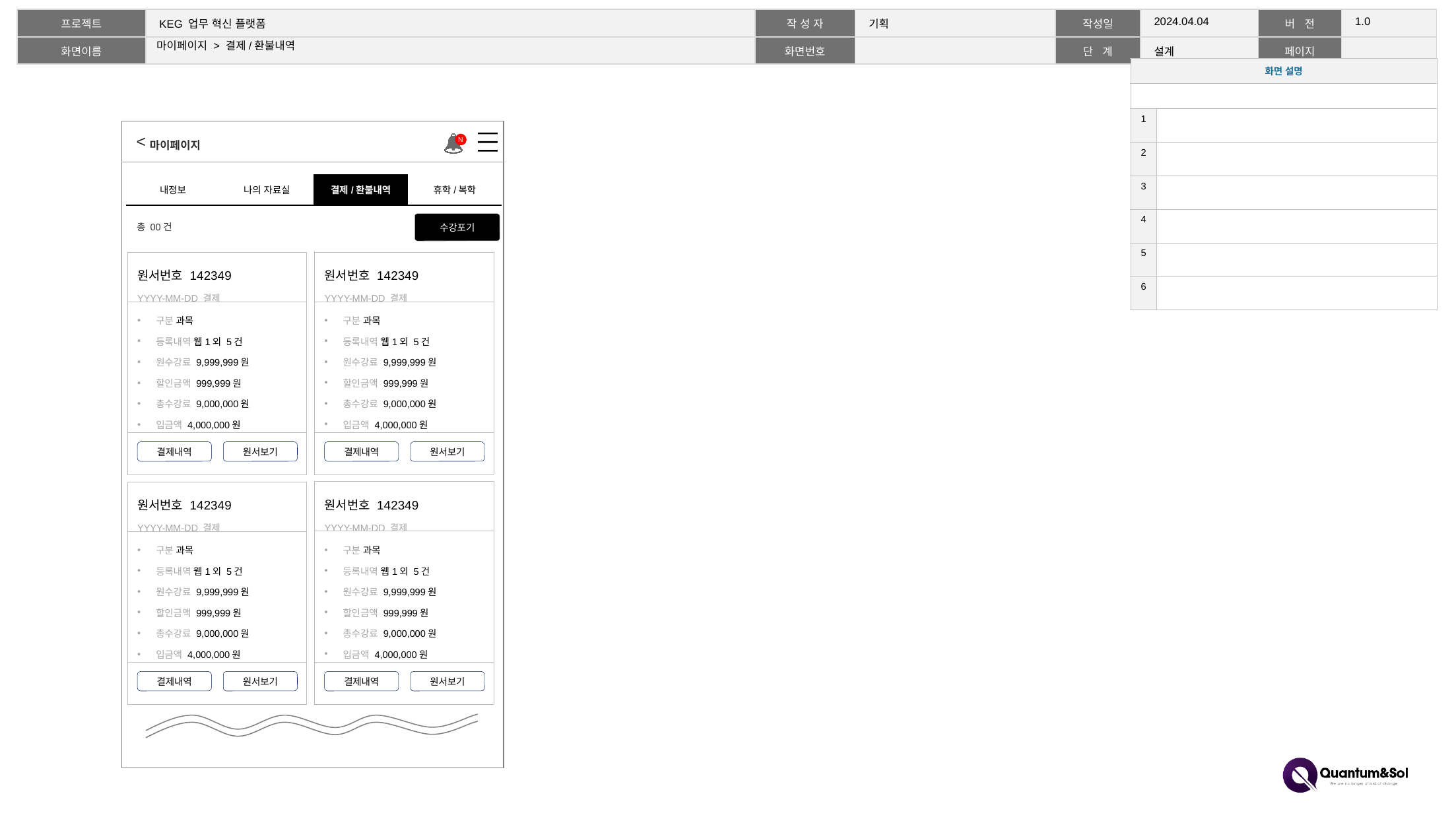

# 마이페이지 > 결제/환불내역
| 화면 설명 |  |
| --- | --- |
|  |  |
| 1 |  |
| 2 |  |
| 3 |  |
| 4 |  |
| 5 |  |
| 6 |  |
마이페이지
| 내정보 | 나의 자료실 | 결제/환불내역 | 휴학/복학 |
| --- | --- | --- | --- |
수강포기
총 00건
| 원서번호 142349 YYYY-MM-DD 결제 |
| --- |
| 구분 과목 등록내역 웹1외 5건 원수강료 9,999,999원 할인금액 999,999원 총수강료 9,000,000원 입금액 4,000,000원 |
|  |
| 원서번호 142349 YYYY-MM-DD 결제 |
| --- |
| 구분 과목 등록내역 웹1외 5건 원수강료 9,999,999원 할인금액 999,999원 총수강료 9,000,000원 입금액 4,000,000원 |
|  |
결제내역
원서보기
결제내역
원서보기
| 원서번호 142349 YYYY-MM-DD 결제 |
| --- |
| 구분 과목 등록내역 웹1외 5건 원수강료 9,999,999원 할인금액 999,999원 총수강료 9,000,000원 입금액 4,000,000원 환불금액 2,000,000원 |
|  |
| 원서번호 142349 YYYY-MM-DD 결제 |
| --- |
| 구분 과목 등록내역 웹1외 5건 원수강료 9,999,999원 할인금액 999,999원 총수강료 9,000,000원 입금액 4,000,000원 |
|  |
결제내역
원서보기
결제내역
원서보기